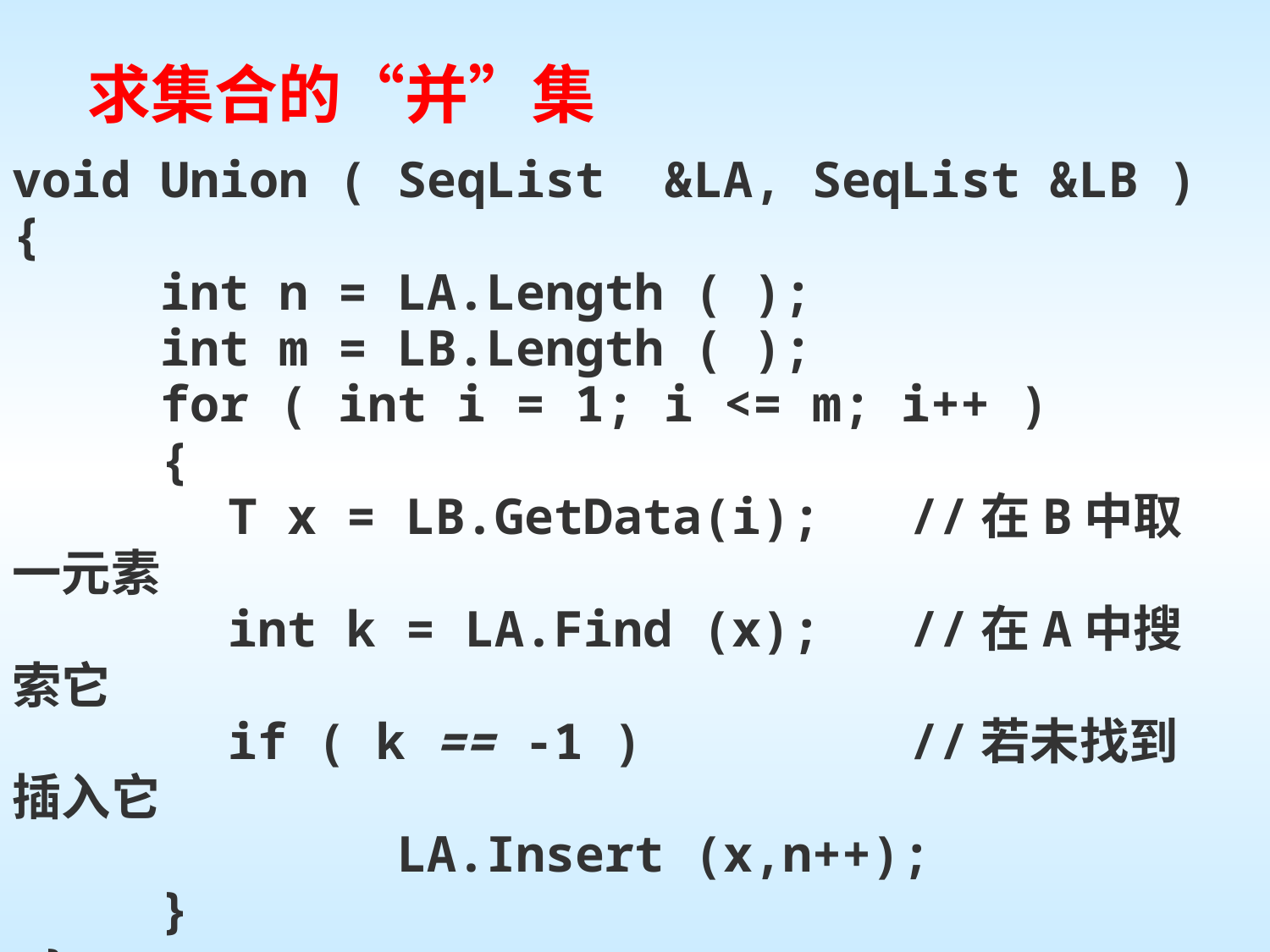

求集合的“并”集
void Union ( SeqList  &LA, SeqList &LB ) {
     int n = LA.Length ( );
     int m = LB.Length ( );
     for ( int i = 1; i <= m; i++ )
     {
	   T x = LB.GetData(i);   //在B中取一元素
	   int k = LA.Find (x);   //在A中搜索它
	   if ( k == -1 )         //若未找到插入它
             LA.Insert (x,n++);
     }
 }